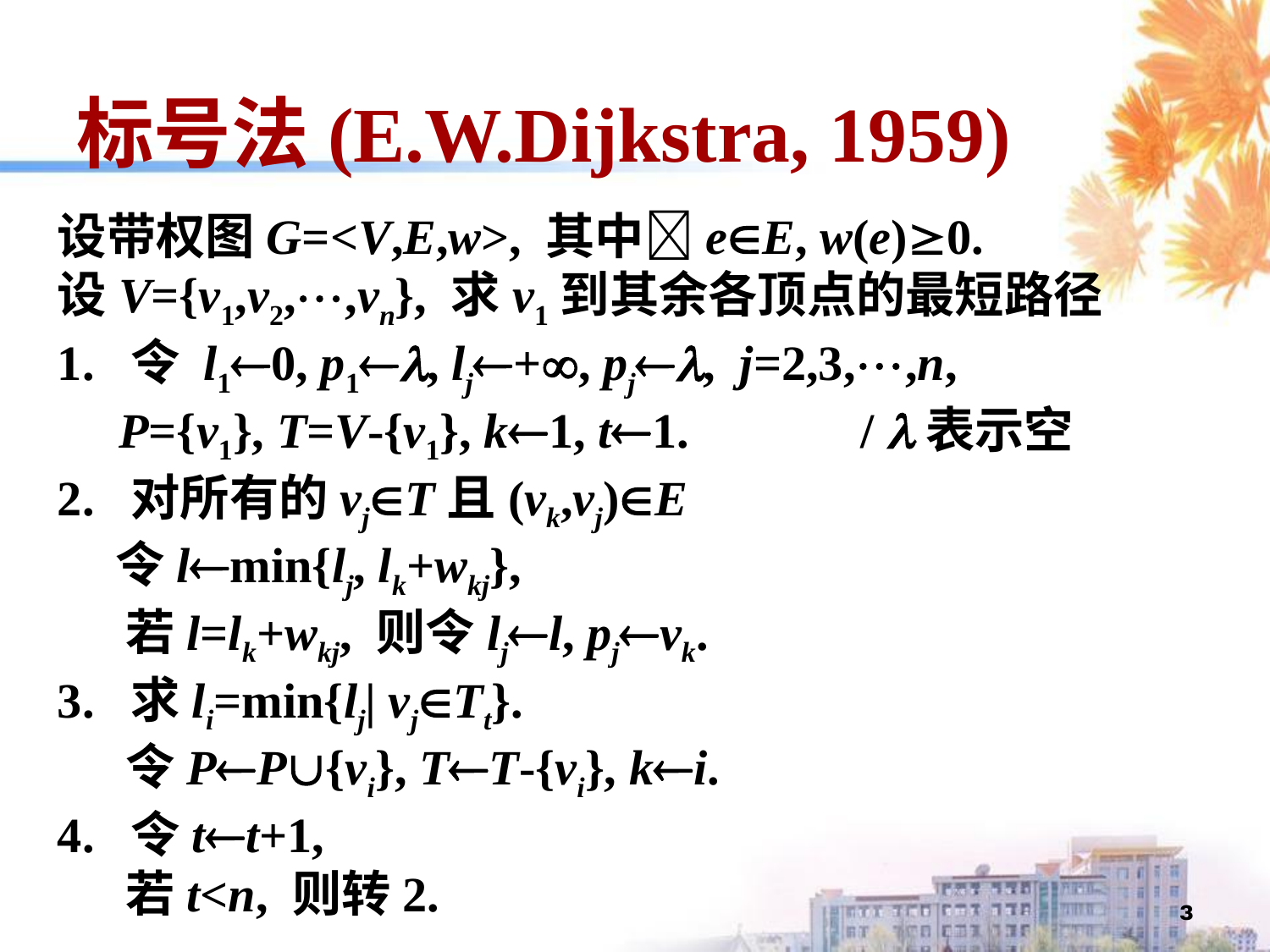

# 标号法(E.W.Dijkstra, 1959)
设带权图G=<V,E,w>, 其中∀e∈E, w(e)≥0.
设V={v1,v2,…,vn}, 求v1到其余各顶点的最短路径
1.  令 l1←0, p1←λ, lj←+∞, pj←λ,  j=2,3,…,n,
     P={v1}, T=V-{v1}, k←1, t←1.              / λ表示空
2.  对所有的vj∈T且(vk,vj)∈E
       令l←min{lj, lk+wkj},
     若l=lk+wkj, 则令lj←l, pj←vk.
3.  求li=min{lj| vj∈Tt}.
     令P←P∪{vi}, T←T-{vi}, k←i.
4.  令t←t+1,
     若t<n, 则转2.
3